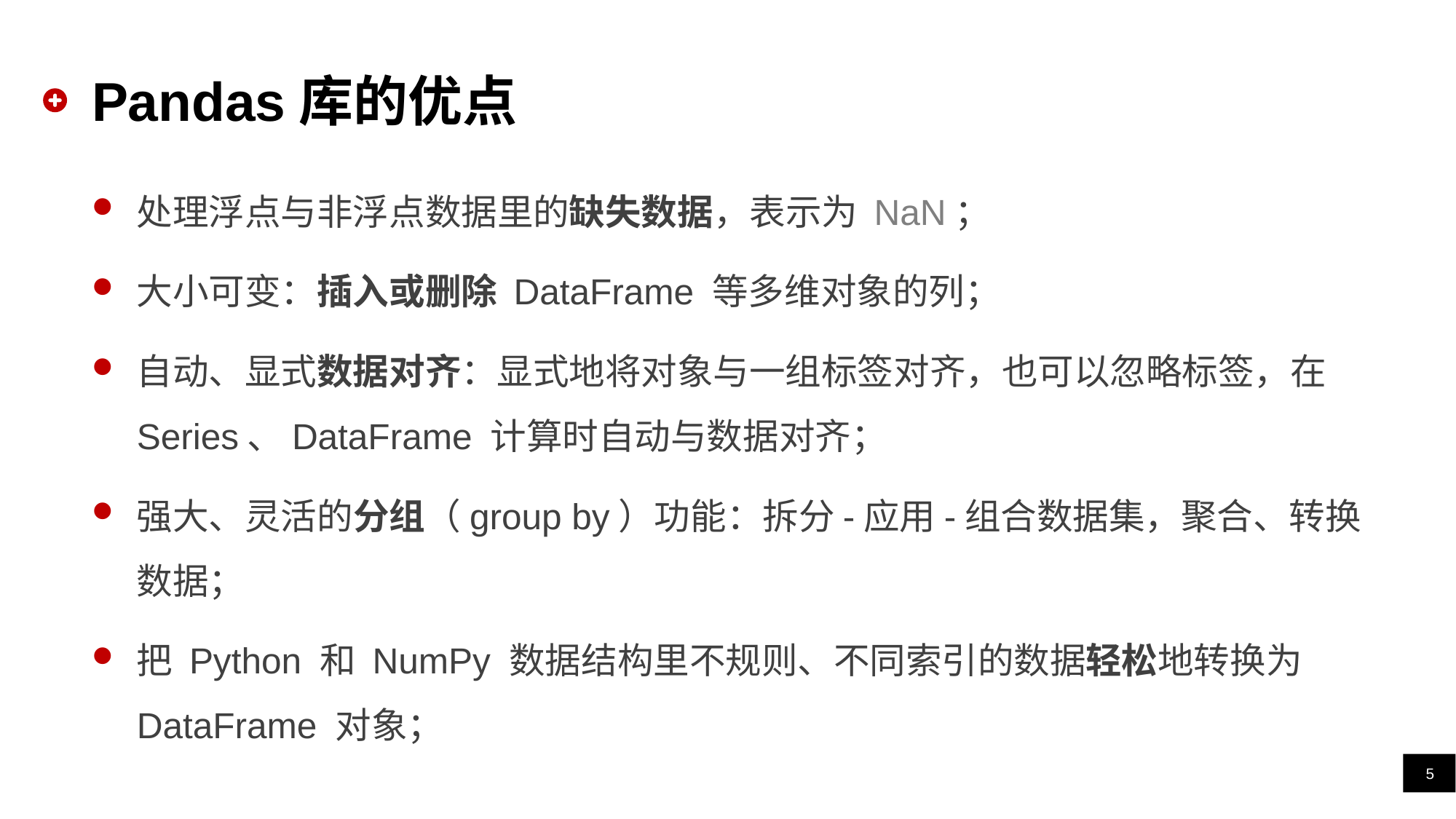

# Pandas库的优点
处理浮点与非浮点数据里的缺失数据，表示为 NaN；
大小可变：插入或删除 DataFrame 等多维对象的列；
自动、显式数据对齐：显式地将对象与一组标签对齐，也可以忽略标签，在 Series、DataFrame 计算时自动与数据对齐；
强大、灵活的分组（group by）功能：拆分-应用-组合数据集，聚合、转换数据；
把 Python 和 NumPy 数据结构里不规则、不同索引的数据轻松地转换为 DataFrame 对象；